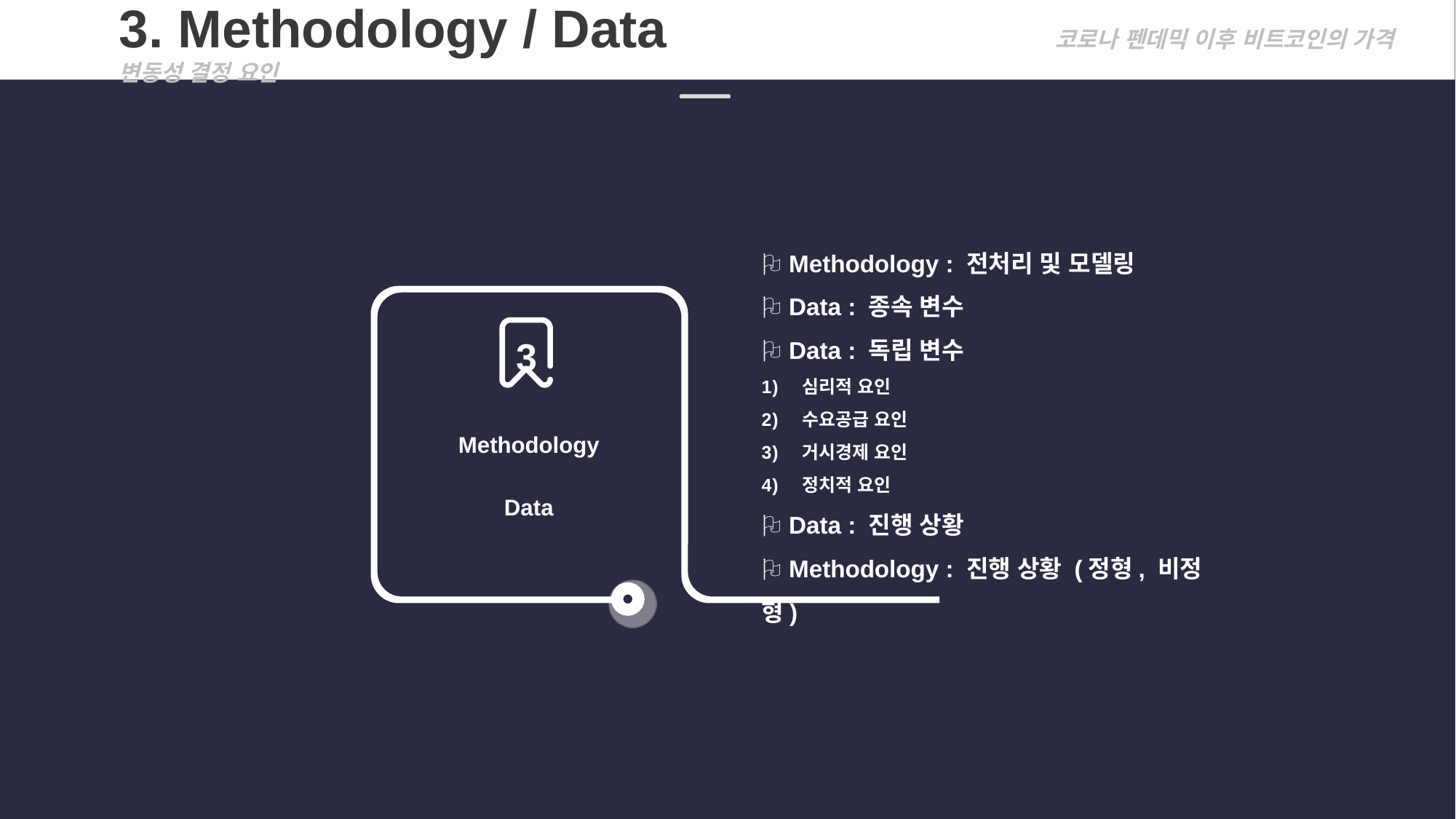

3. Methodology / Data			         코로나 펜데믹 이후 비트코인의 가격 변동성 결정 요인

🏳️ Methodology : 전처리 및 모델링
🏳️ Data : 종속 변수
🏳️ Data : 독립 변수
심리적 요인
수요공급 요인
거시경제 요인
정치적 요인
🏳️ Data : 진행 상황
🏳️ Methodology : 진행 상황 (정형, 비정형)

3

Methodology
Data